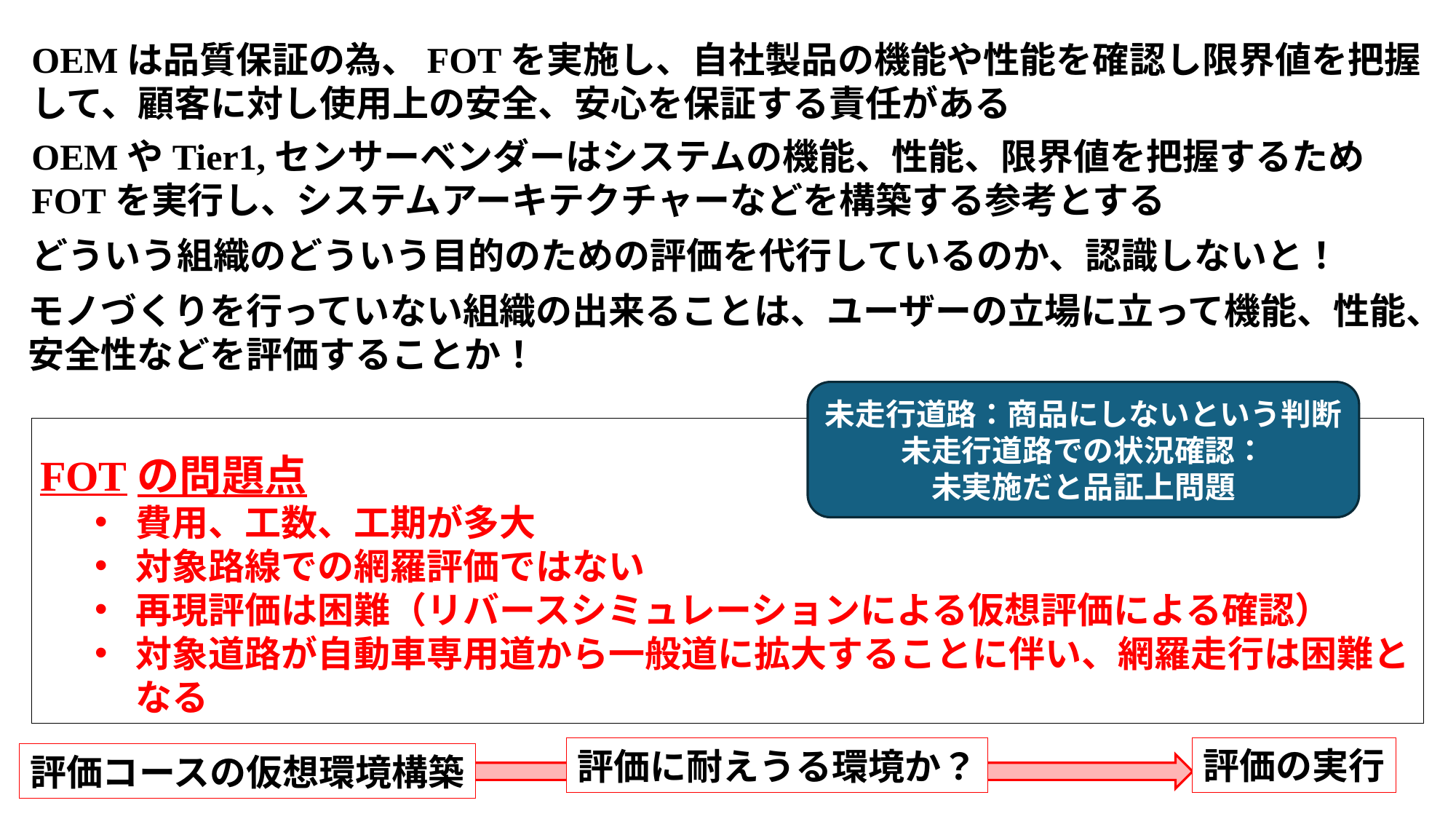

OEMは品質保証の為、FOTを実施し、自社製品の機能や性能を確認し限界値を把握して、顧客に対し使用上の安全、安心を保証する責任がある
OEMやTier1,センサーベンダーはシステムの機能、性能、限界値を把握するためFOTを実行し、システムアーキテクチャーなどを構築する参考とする
どういう組織のどういう目的のための評価を代行しているのか、認識しないと！
モノづくりを行っていない組織の出来ることは、ユーザーの立場に立って機能、性能、安全性などを評価することか！
未走行道路：商品にしないという判断
未走行道路での状況確認：
未実施だと品証上問題
FOTの問題点
費用、工数、工期が多大
対象路線での網羅評価ではない
再現評価は困難（リバースシミュレーションによる仮想評価による確認）
対象道路が自動車専用道から一般道に拡大することに伴い、網羅走行は困難となる
評価の実行
評価に耐えうる環境か？
評価コースの仮想環境構築